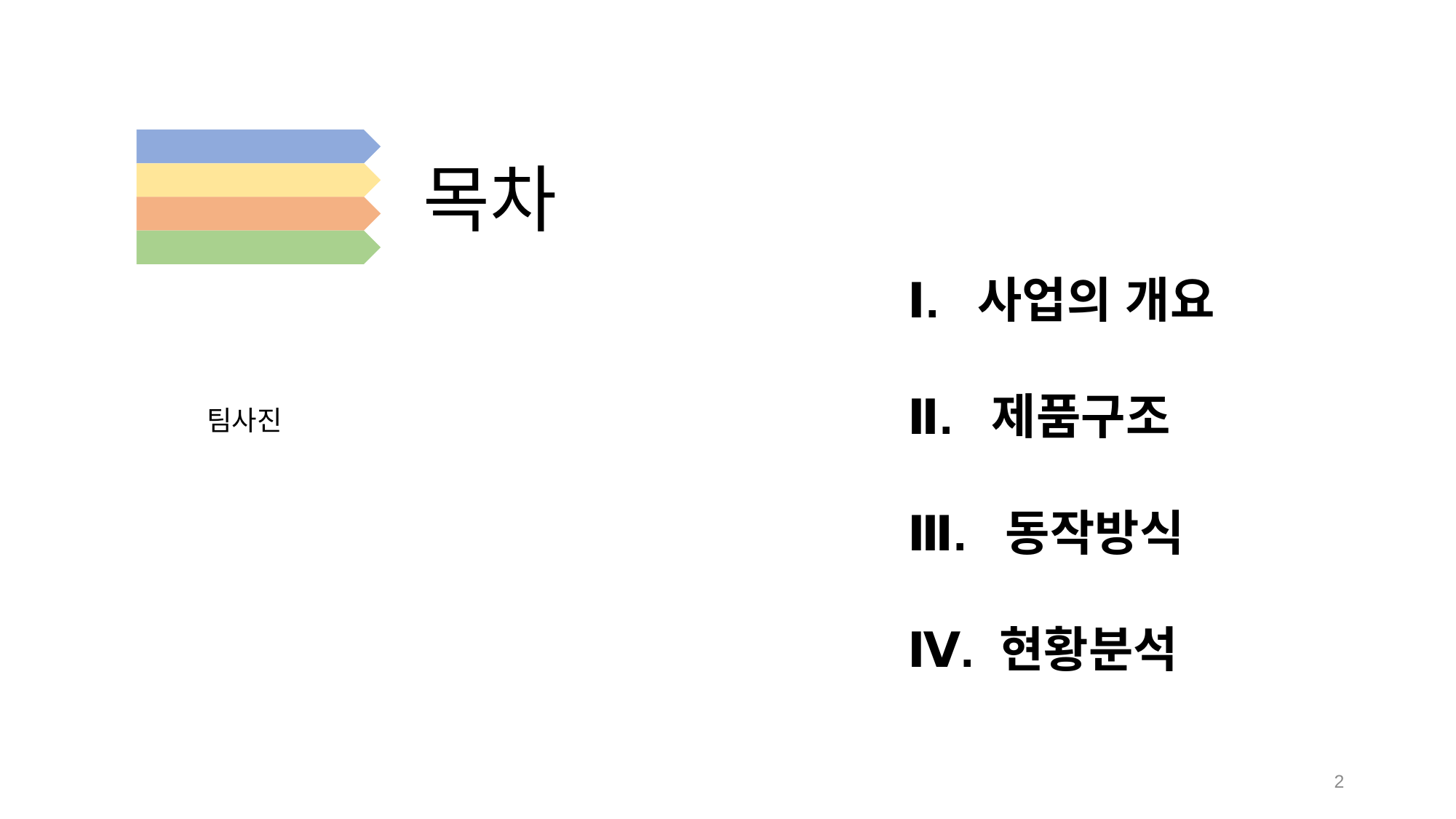

목차
Ⅰ.  사업의 개요

Ⅱ.  제품구조

Ⅲ.  동작방식

Ⅳ. 현황분석
팀사진
2